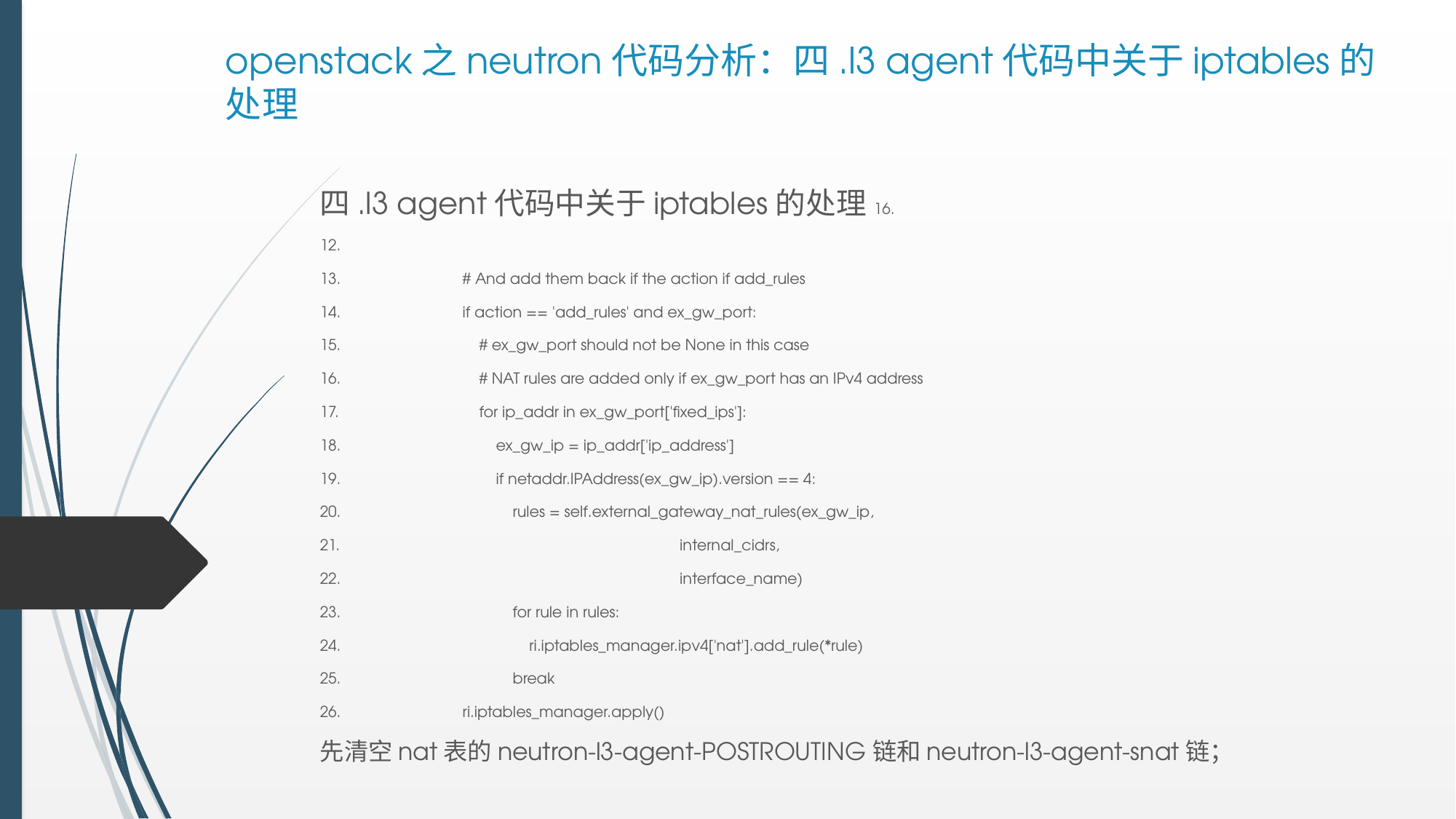

# openstack之neutron代码分析：四.l3 agent代码中关于iptables的处理
四.l3 agent代码中关于iptables的处理16.
12.
13.	        # And add them back if the action if add_rules
14.	        if action == 'add_rules' and ex_gw_port:
15.	            # ex_gw_port should not be None in this case
16.	            # NAT rules are added only if ex_gw_port has an IPv4 address
17.	            for ip_addr in ex_gw_port['fixed_ips']:
18.	                ex_gw_ip = ip_addr['ip_address']
19.	                if netaddr.IPAddress(ex_gw_ip).version == 4:
20.	                    rules = self.external_gateway_nat_rules(ex_gw_ip,
21.	                                                            internal_cidrs,
22.	                                                            interface_name)
23.	                    for rule in rules:
24.	                        ri.iptables_manager.ipv4['nat'].add_rule(*rule)
25.	                    break
26.	        ri.iptables_manager.apply()
先清空nat表的neutron-l3-agent-POSTROUTING链和neutron-l3-agent-snat链；